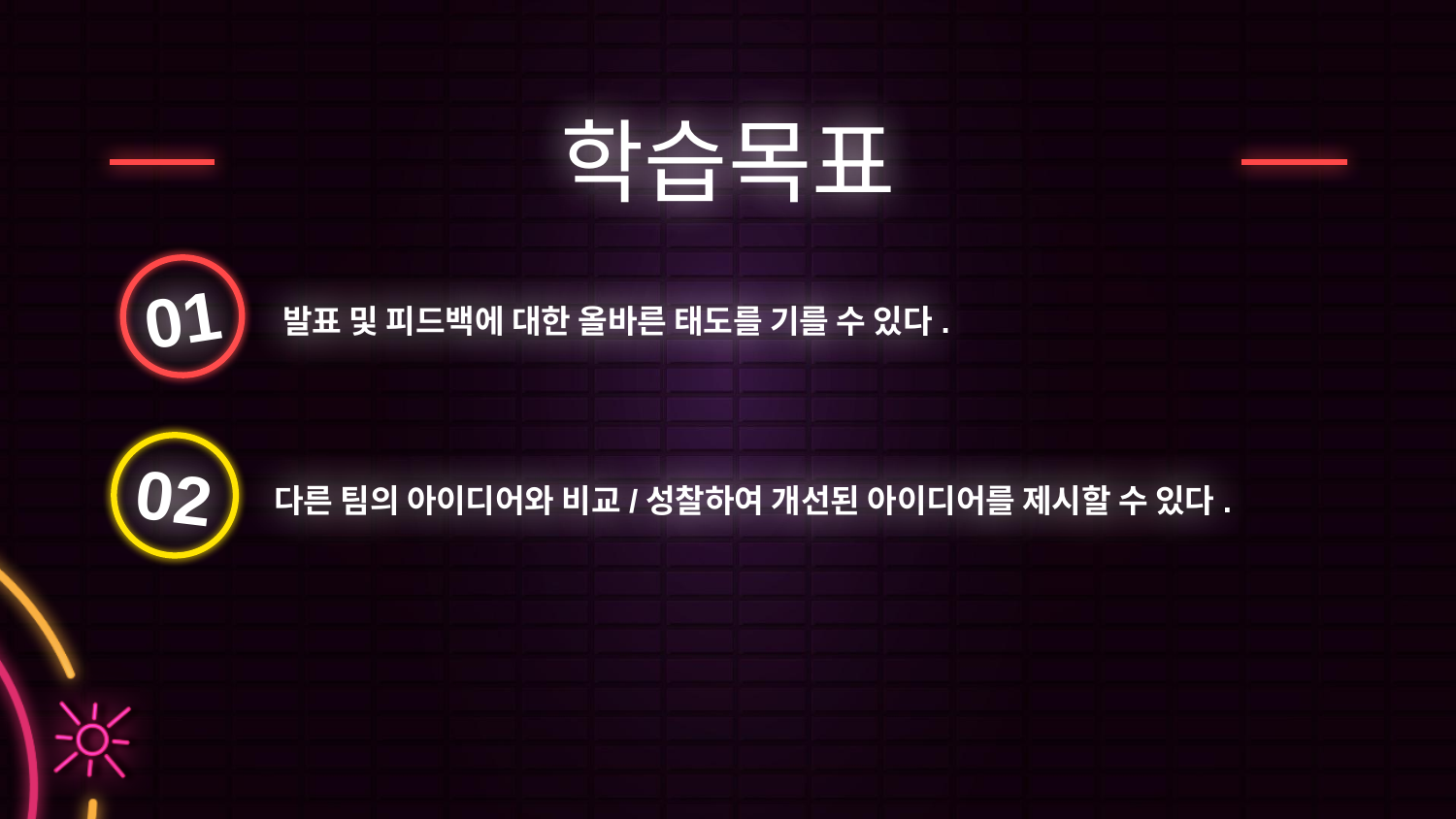

학습목표

01
발표 및 피드백에 대한 올바른 태도를 기를 수 있다.

02
다른 팀의 아이디어와 비교/성찰하여 개선된 아이디어를 제시할 수 있다.